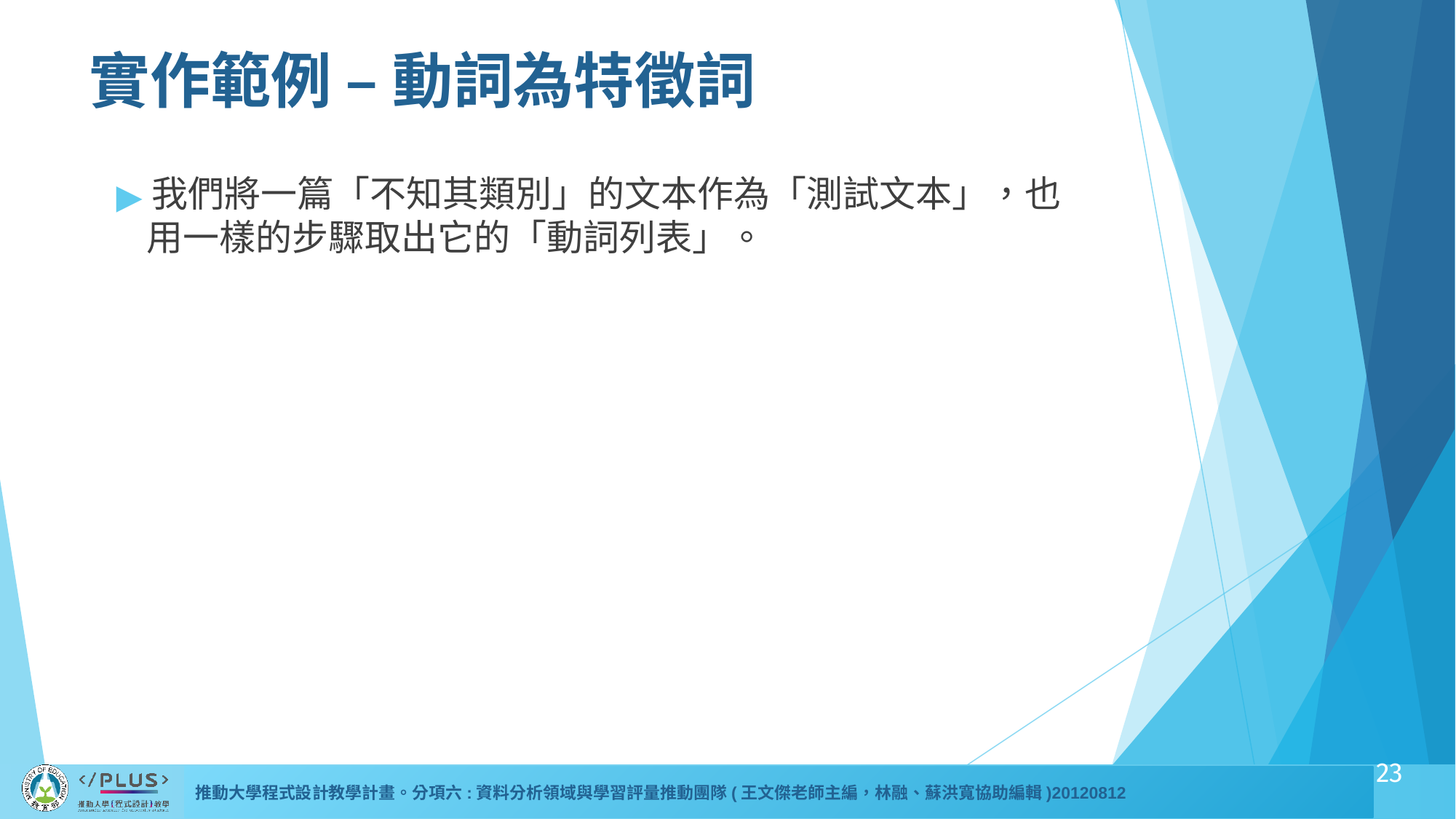

# 實作範例 – 動詞為特徵詞
我們將一篇「不知其類別」的文本作為「測試文本」，也用一樣的步驟取出它的「動詞列表」。
23